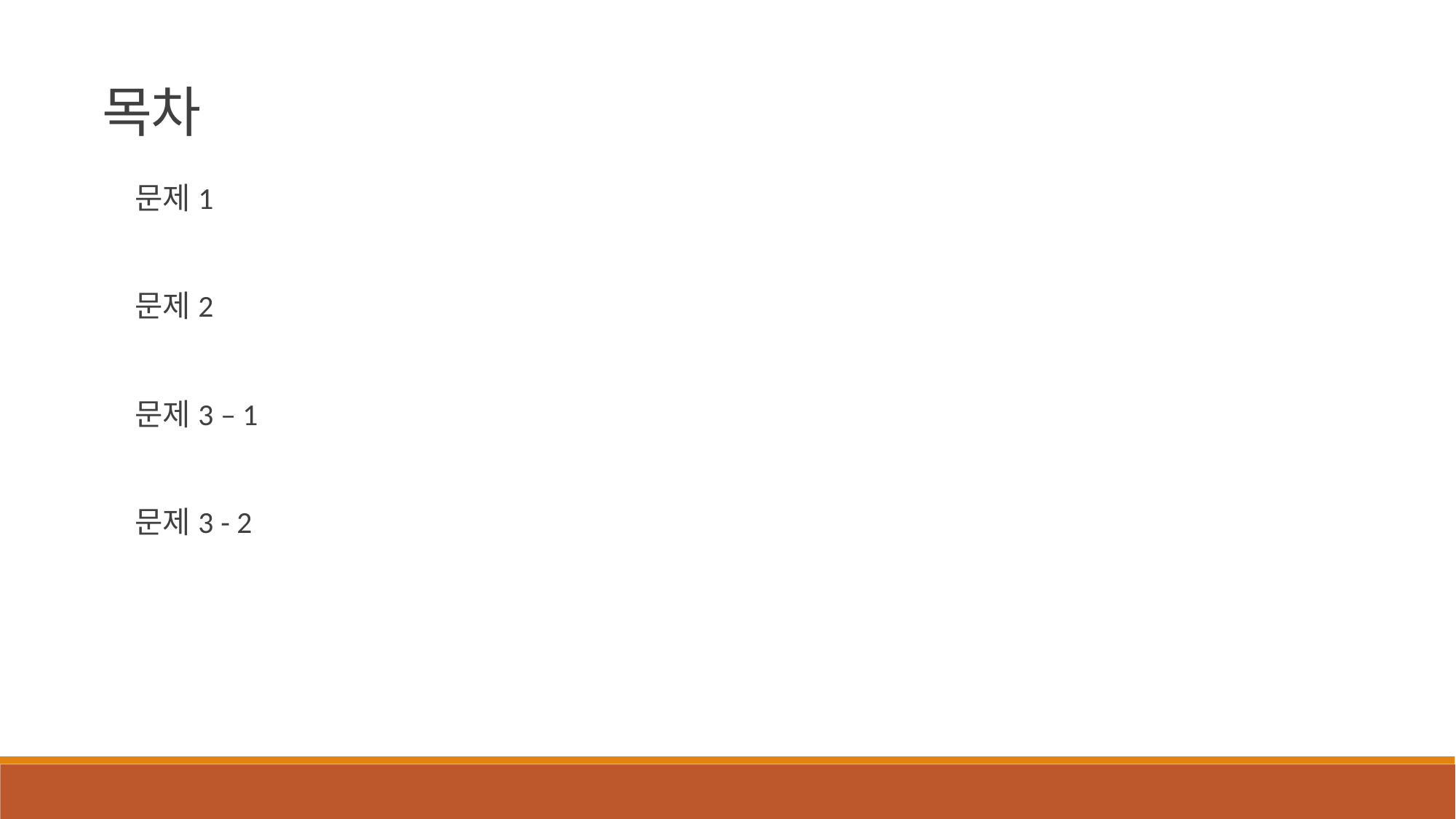

목차
문제1

문제2

문제3 – 1

문제3 - 2